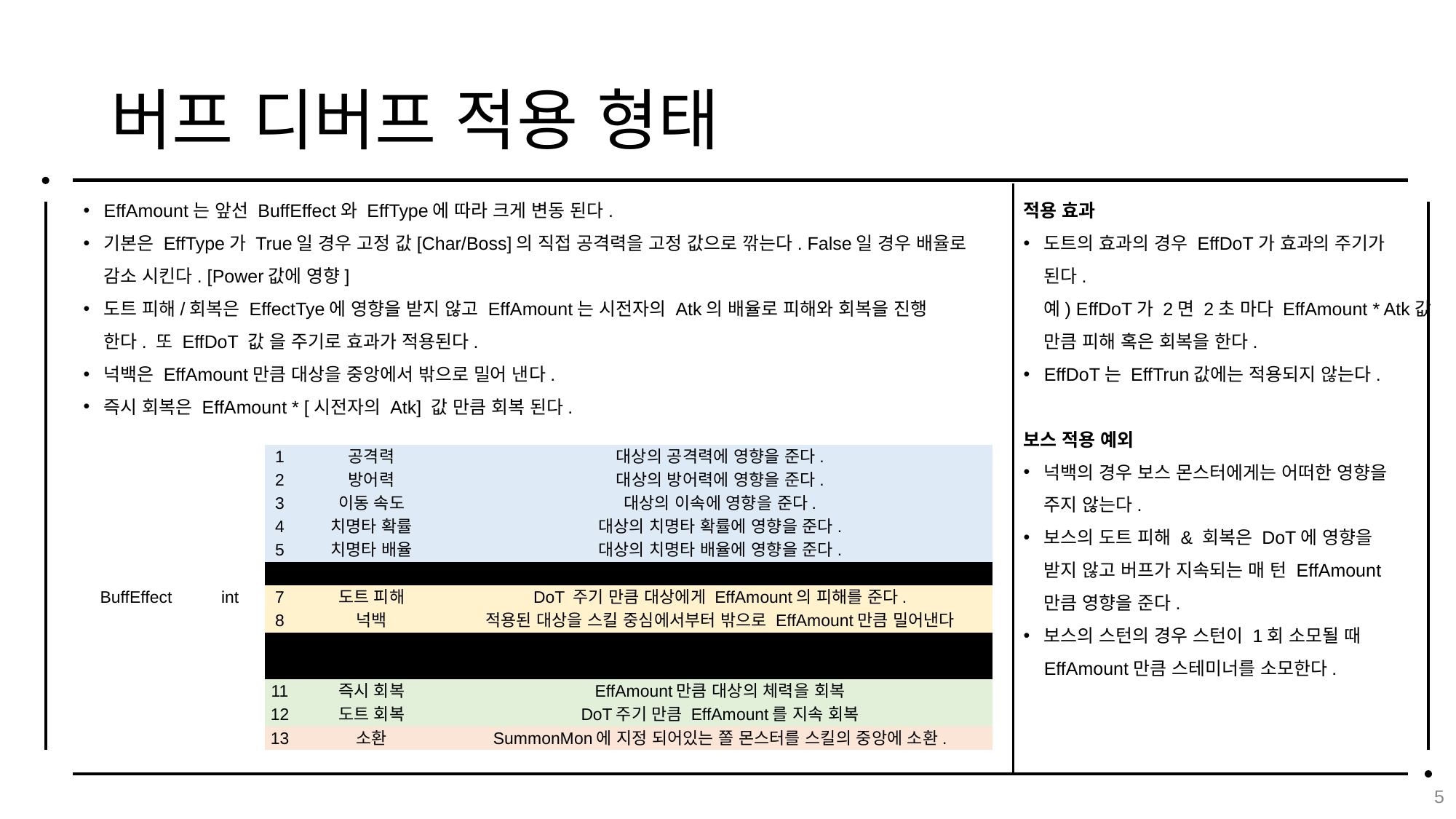

# 버프 디버프 적용 형태

EffAmount는 앞선 BuffEffect와 EffType에 따라 크게 변동 된다.
기본은 EffType가 True일 경우 고정 값[Char/Boss]의 직접 공격력을 고정 값으로 깎는다. False일 경우 배율로 감소 시킨다. [Power값에 영향]
도트 피해/회복은 EffectTye에 영향을 받지 않고 EffAmount는 시전자의 Atk의 배율로 피해와 회복을 진행
한다. 또 EffDoT 값 을 주기로 효과가 적용된다.
넉백은 EffAmount만큼 대상을 중앙에서 밖으로 밀어 낸다.
즉시 회복은 EffAmount * [시전자의 Atk] 값 만큼 회복 된다.
적용 효과
도트의 효과의 경우 EffDoT가 효과의 주기가
된다.
예) EffDoT가 2면 2초 마다 EffAmount * Atk값
만큼 피해 혹은 회복을 한다.
EffDoT는 EffTrun값에는 적용되지 않는다.

보스 적용 예외
넉백의 경우 보스 몬스터에게는 어떠한 영향을
주지 않는다.
보스의 도트 피해 & 회복은 DoT에 영향을
받지 않고 버프가 지속되는 매 턴 EffAmount
만큼 영향을 준다.
보스의 스턴의 경우 스턴이 1회 소모될 때
EffAmount만큼 스테미너를 소모한다.
| BuffEffect | int | 1 | 공격력 | 대상의 공격력에 영향을 준다. |
| --- | --- | --- | --- | --- |
|  |  | 2 | 방어력 | 대상의 방어력에 영향을 준다. |
|  |  | 3 | 이동 속도 | 대상의 이속에 영향을 준다. |
|  |  | 4 | 치명타 확률 | 대상의 치명타 확률에 영향을 준다. |
|  |  | 5 | 치명타 배율 | 대상의 치명타 배율에 영향을 준다. |
|  |  | 6 | 스턴 | 대상의 행동을 막는다. |
|  |  | 7 | 도트 피해 | DoT 주기 만큼 대상에게 EffAmount의 피해를 준다. |
|  |  | 8 | 넉백 | 적용된 대상을 스킬 중심에서부터 밖으로 EffAmount만큼 밀어낸다 |
|  |  | 9 | 밀어내기 | 스킬이 발동된 시간 동안 범위 안에 쫄이 들어오지 못한다. |
|  |  | 10 | 무적 | 버프가 적용되고 있는 동안 모든 피해 무효 |
|  |  | 11 | 즉시 회복 | EffAmount만큼 대상의 체력을 회복 |
|  |  | 12 | 도트 회복 | DoT주기 만큼 EffAmount를 지속 회복 |
|  |  | 13 | 소환 | SummonMon에 지정 되어있는 쫄 몬스터를 스킬의 중앙에 소환. |
5